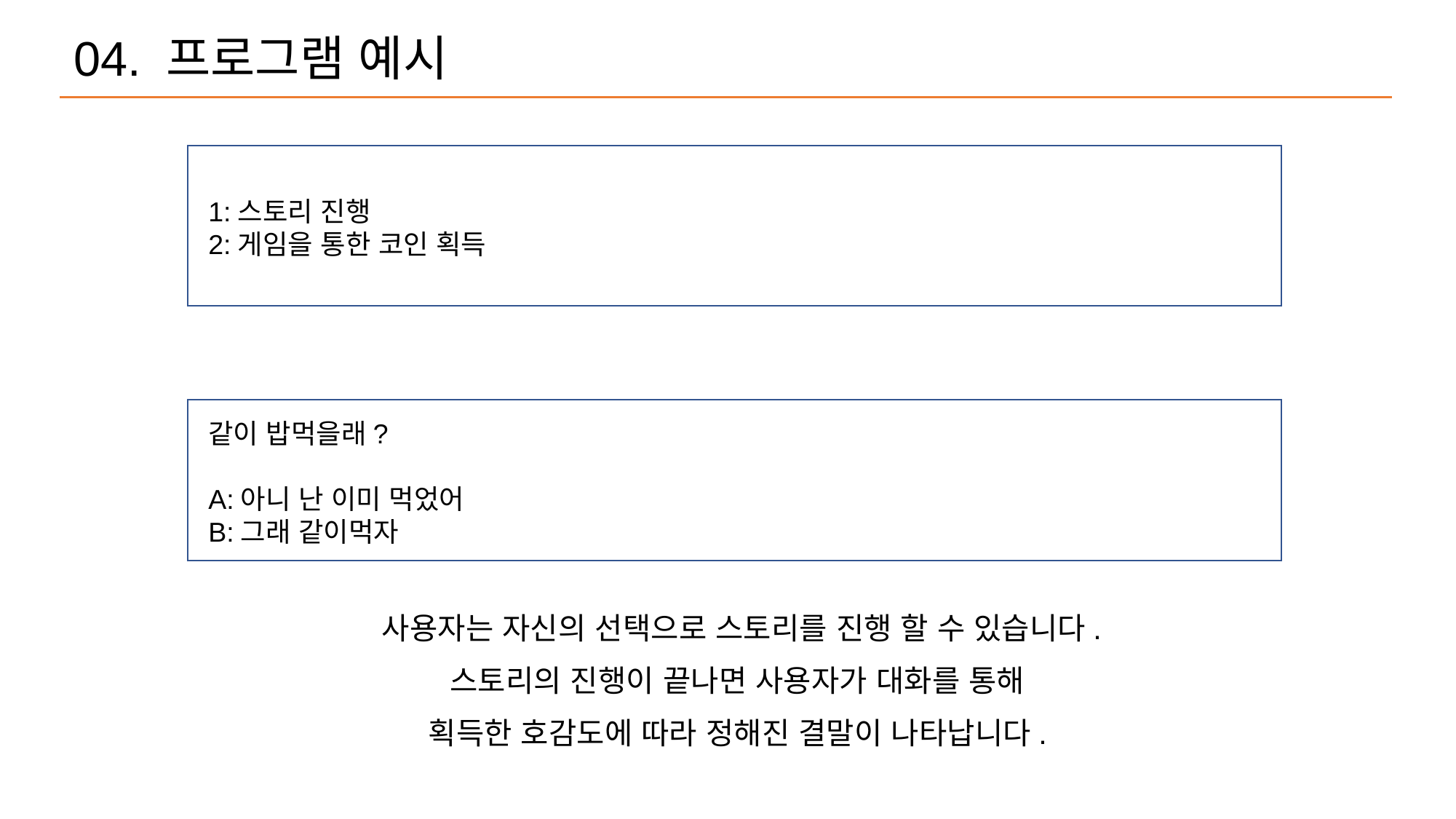

04. 프로그램 예시

1:스토리 진행
2:게임을 통한 코인 획득

같이 밥먹을래?

A:아니 난 이미 먹었어
B:그래 같이먹자
사용자는 자신의 선택으로 스토리를 진행 할 수 있습니다.
스토리의 진행이 끝나면 사용자가 대화를 통해
획득한 호감도에 따라 정해진 결말이 나타납니다.